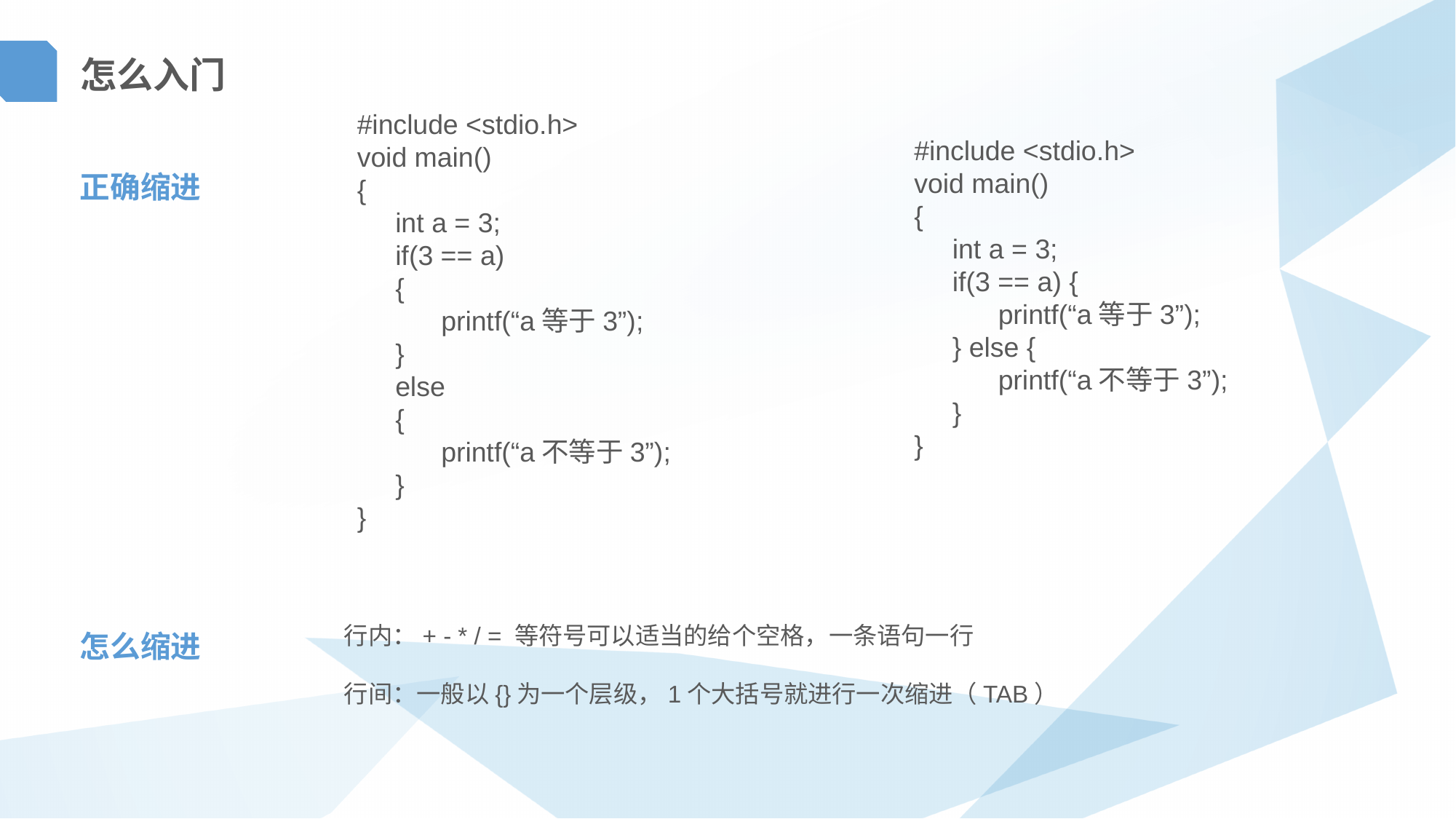

怎么入门
#include <stdio.h>
void main()
{
     int a = 3;
     if(3 == a)
     {
           printf(“a等于3”);
     }
     else
     {
           printf(“a不等于3”);
     }
}
#include <stdio.h>
void main()
{
     int a = 3;
     if(3 == a) {
           printf(“a等于3”);
     } else {
           printf(“a不等于3”);
     }
}
正确缩进

行内：+ - * / = 等符号可以适当的给个空格，一条语句一行

行间：一般以{}为一个层级，1个大括号就进行一次缩进（TAB）
怎么缩进